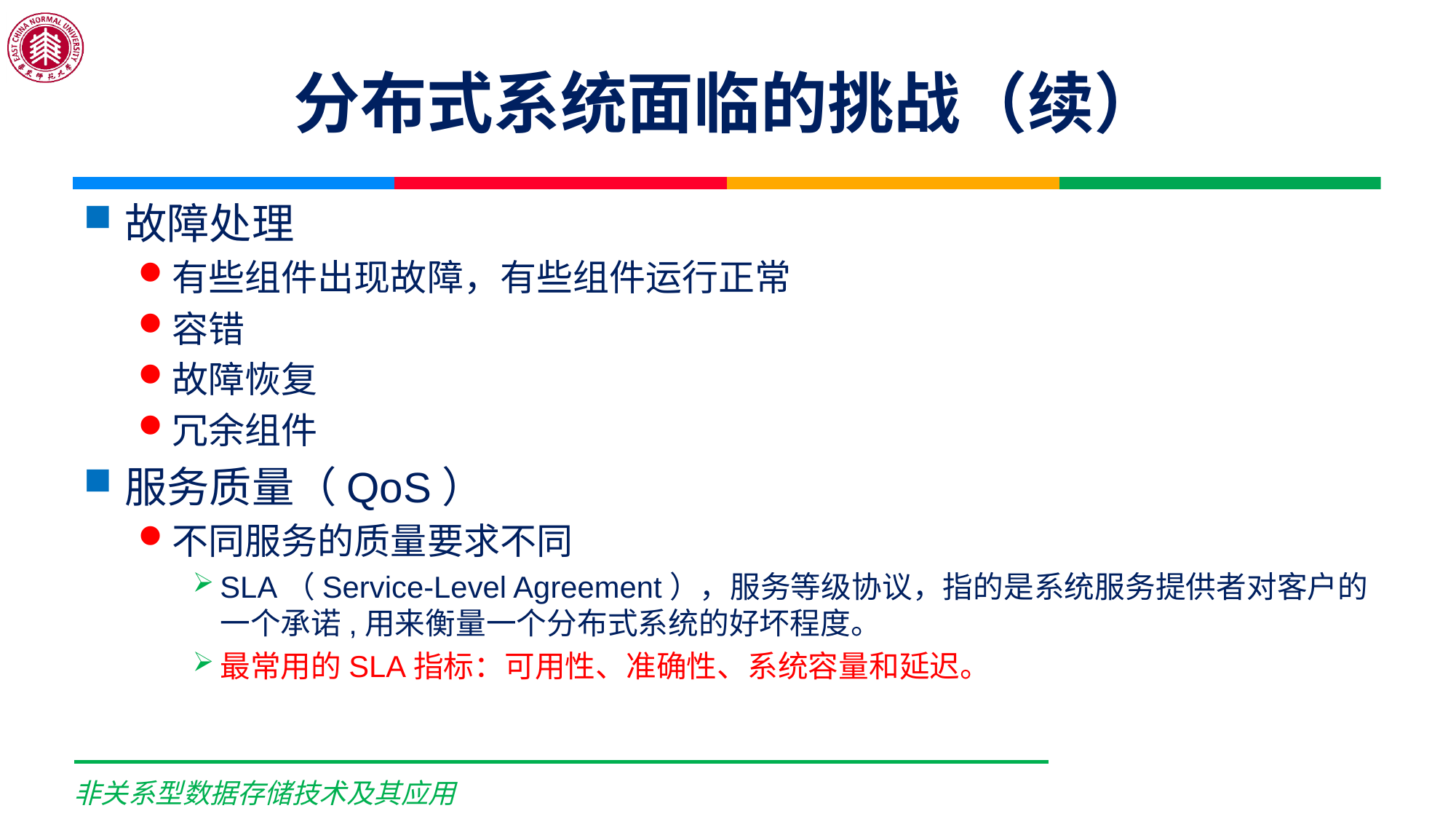

# 分布式系统面临的挑战（续）
故障处理
有些组件出现故障，有些组件运行正常
容错
故障恢复
冗余组件
服务质量（QoS）
不同服务的质量要求不同
SLA（Service-Level Agreement），服务等级协议，指的是系统服务提供者对客户的一个承诺,用来衡量一个分布式系统的好坏程度。
最常用的SLA指标：可用性、准确性、系统容量和延迟。